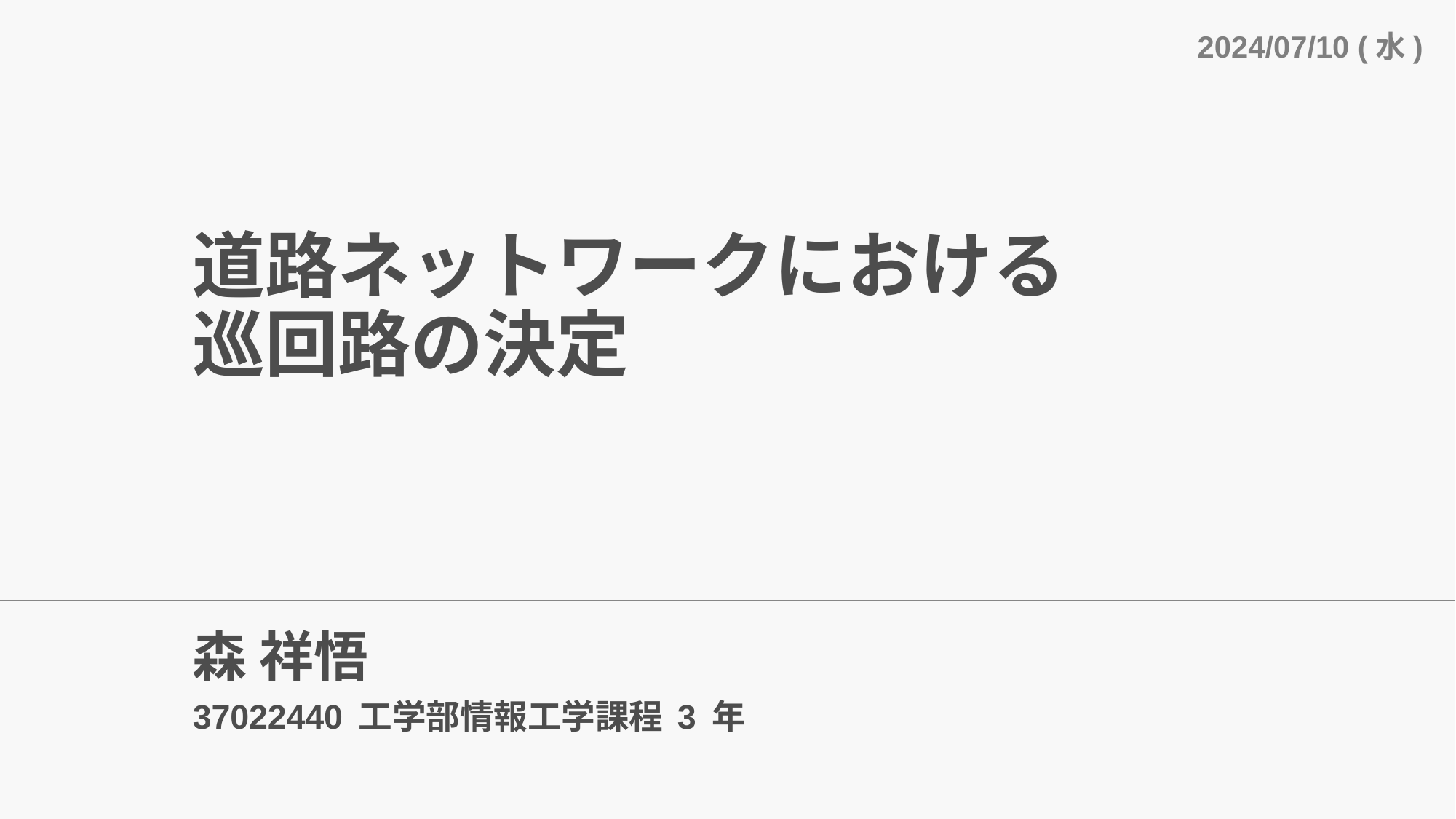

2024/07/10 (水)
# 道路ネットワークにおける 巡回路の決定
森 祥悟
37022440 工学部情報工学課程 3 年